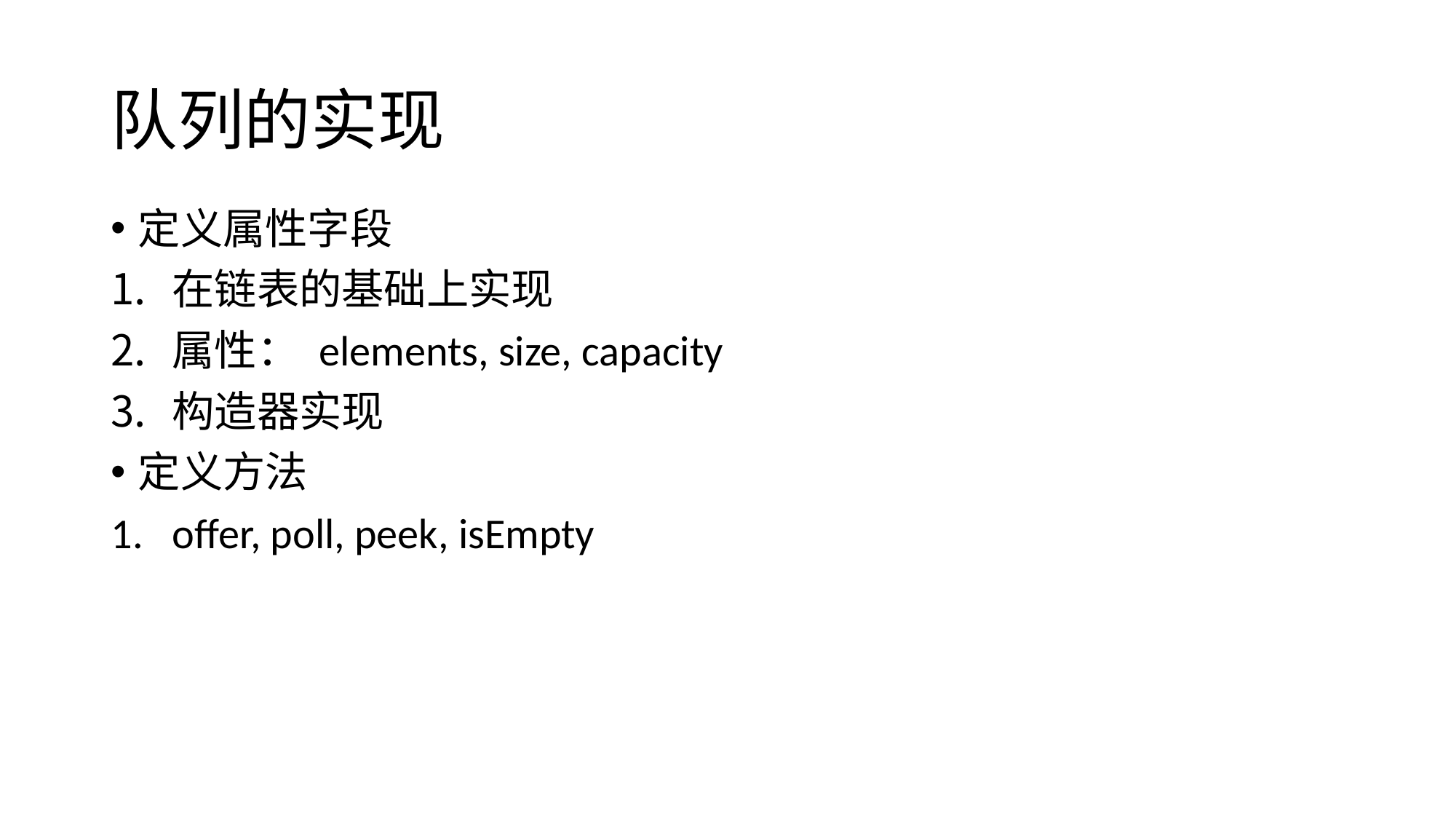

# 队列的实现
定义属性字段
在链表的基础上实现
属性： elements, size, capacity
构造器实现
定义方法
offer, poll, peek, isEmpty